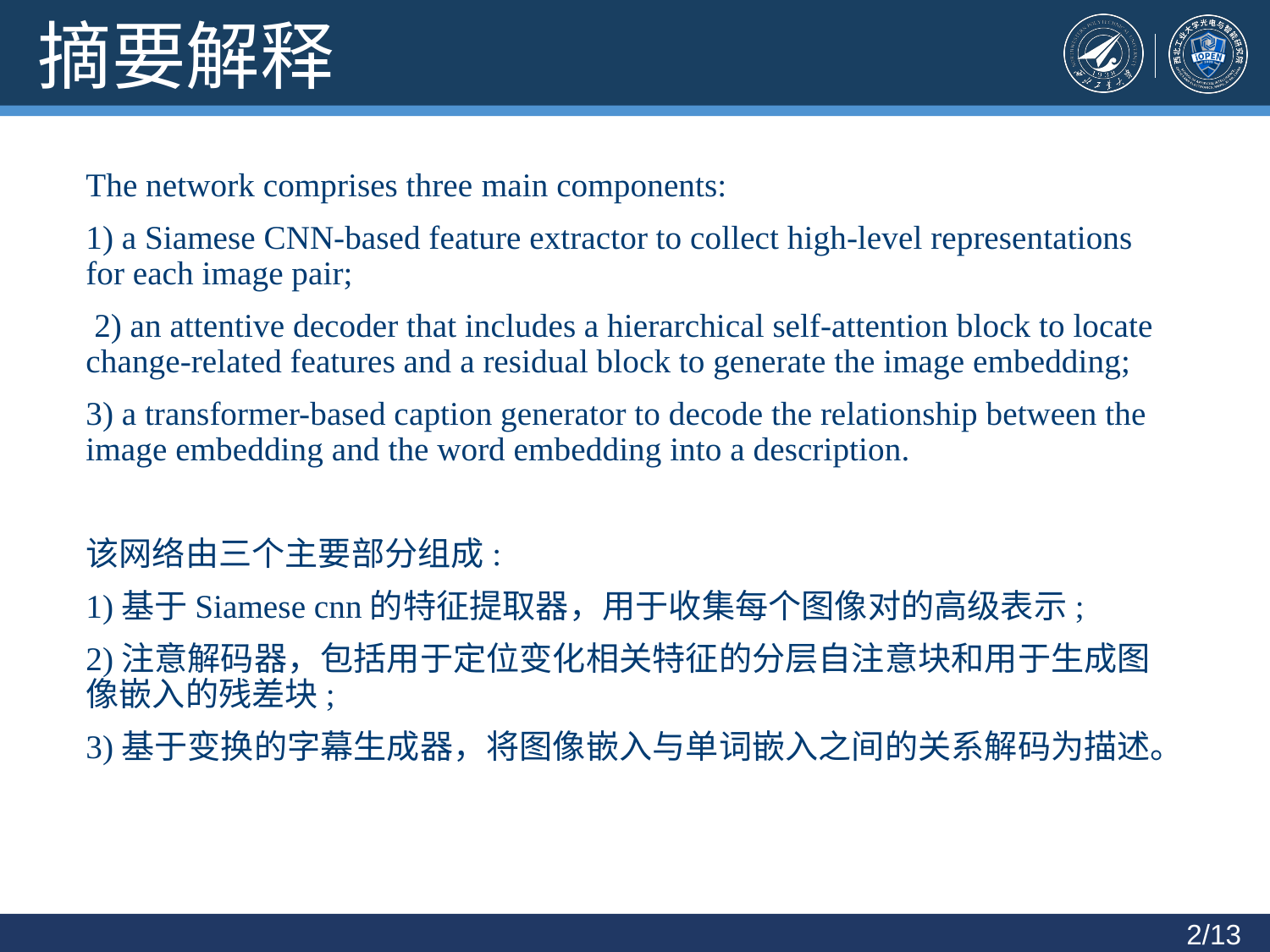

摘要解释
The network comprises three main components:
1) a Siamese CNN-based feature extractor to collect high-level representations for each image pair;
 2) an attentive decoder that includes a hierarchical self-attention block to locate change-related features and a residual block to generate the image embedding;
3) a transformer-based caption generator to decode the relationship between the image embedding and the word embedding into a description.

该网络由三个主要部分组成:
1)基于Siamese cnn的特征提取器，用于收集每个图像对的高级表示;
2)注意解码器，包括用于定位变化相关特征的分层自注意块和用于生成图像嵌入的残差块;
3)基于变换的字幕生成器，将图像嵌入与单词嵌入之间的关系解码为描述。
2/13